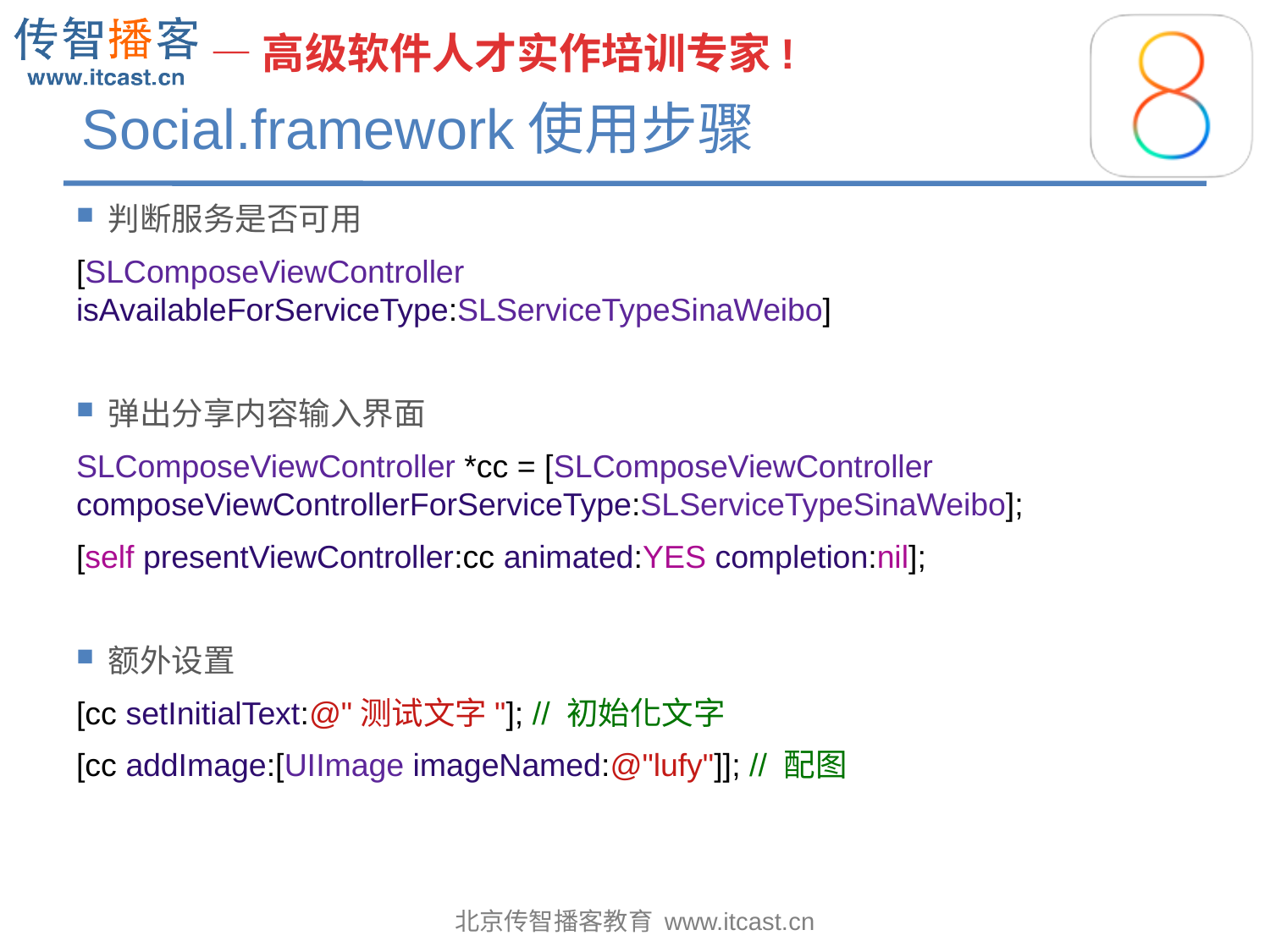

# Social.framework使用步骤
判断服务是否可用
[SLComposeViewController isAvailableForServiceType:SLServiceTypeSinaWeibo]

弹出分享内容输入界面
SLComposeViewController *cc = [SLComposeViewController composeViewControllerForServiceType:SLServiceTypeSinaWeibo];
[self presentViewController:cc animated:YES completion:nil];

额外设置
[cc setInitialText:@"测试文字"]; // 初始化文字
[cc addImage:[UIImage imageNamed:@"lufy"]]; // 配图